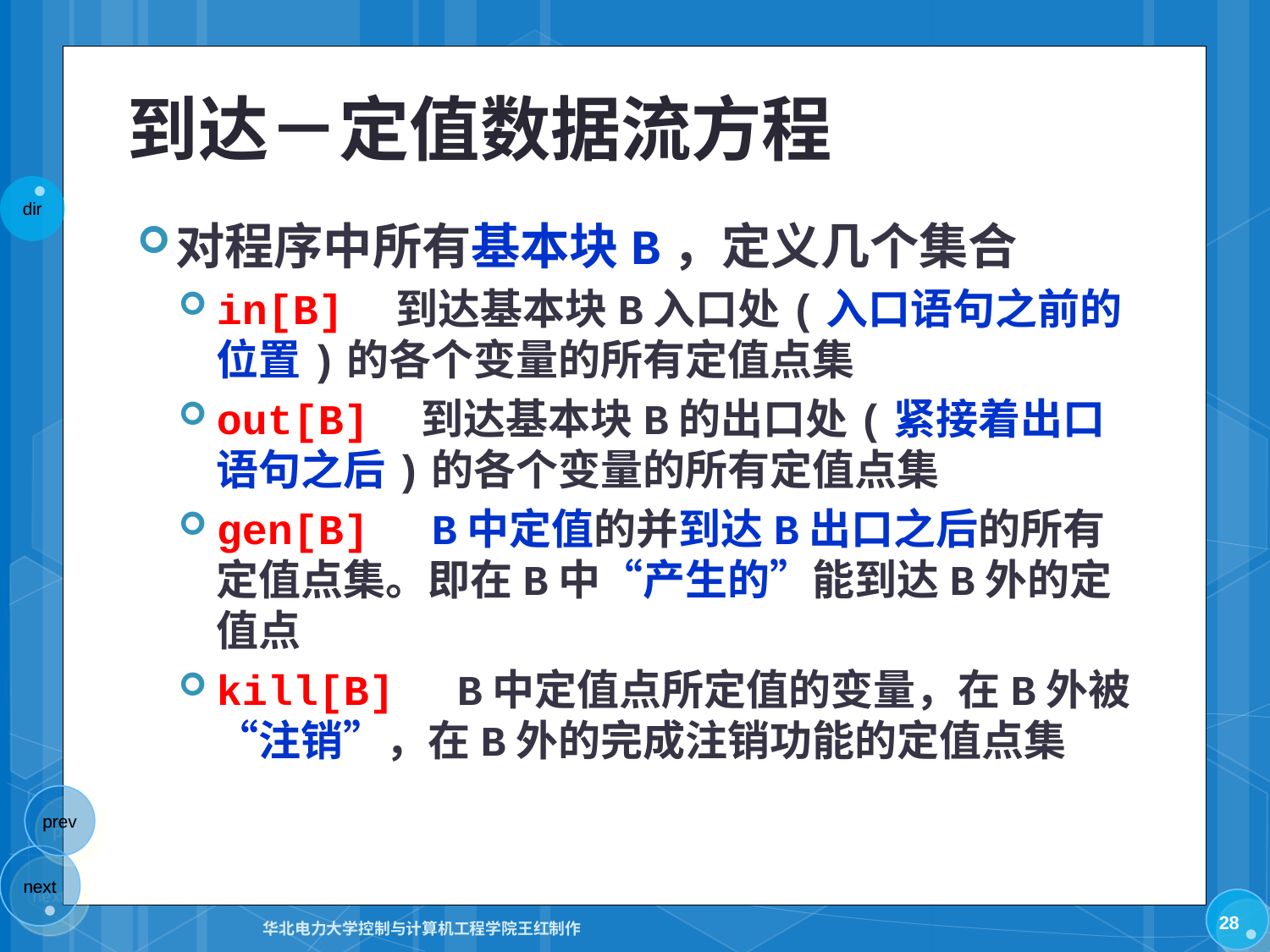

# 到达－定值数据流方程
对程序中所有基本块B，定义几个集合
in[B]　到达基本块B入口处(入口语句之前的位置)的各个变量的所有定值点集
out[B]　到达基本块B的出口处(紧接着出口语句之后)的各个变量的所有定值点集
gen[B]　B中定值的并到达B出口之后的所有定值点集。即在B中“产生的”能到达B外的定值点
kill[B]　B中定值点所定值的变量，在B外被“注销”，在B外的完成注销功能的定值点集
28
华北电力大学控制与计算机工程学院王红制作